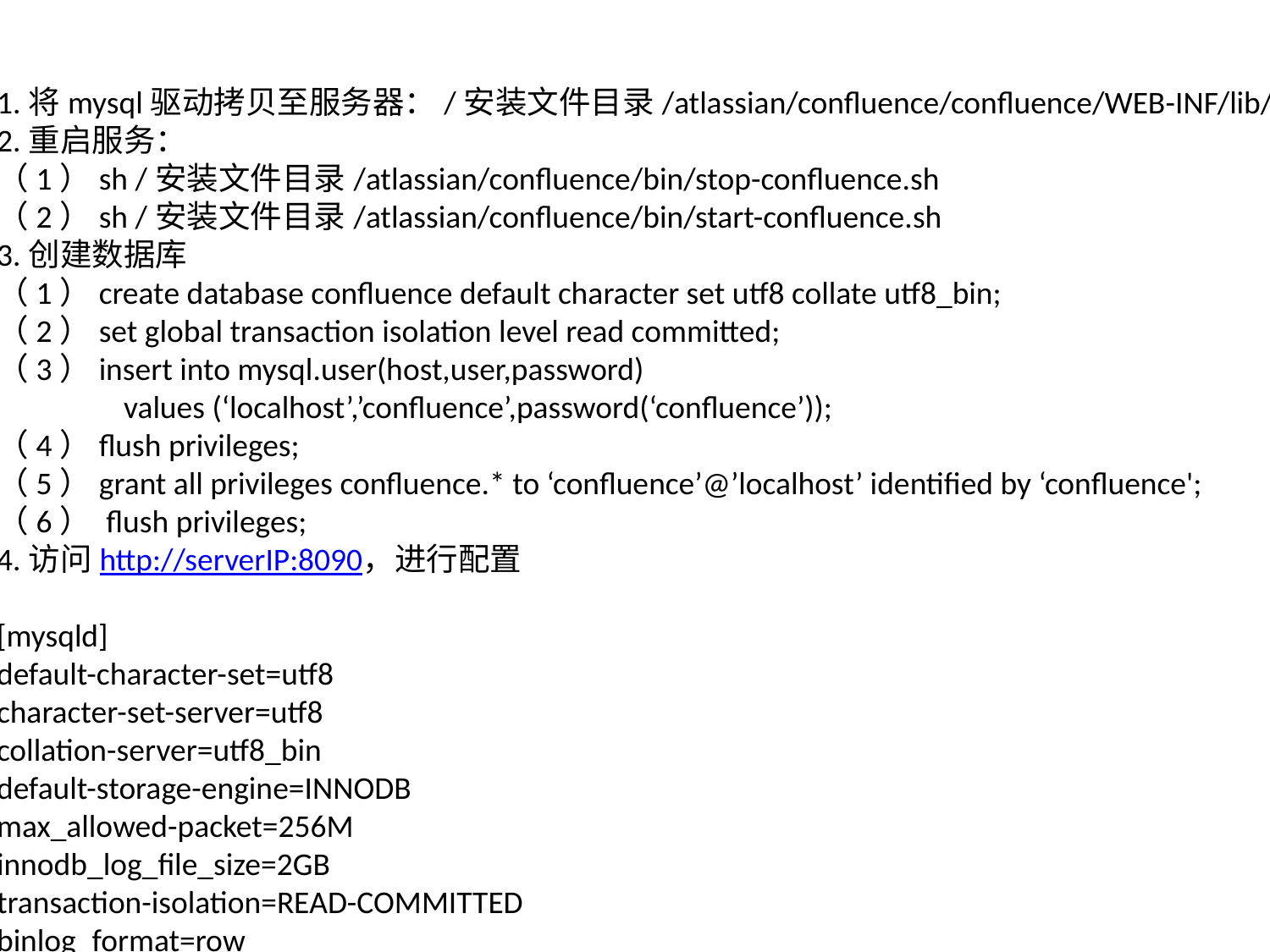

1.将mysql驱动拷贝至服务器：/安装文件目录/atlassian/confluence/confluence/WEB-INF/lib/
2.重启服务：
（1）sh /安装文件目录/atlassian/confluence/bin/stop-confluence.sh
（2）sh /安装文件目录/atlassian/confluence/bin/start-confluence.sh
3.创建数据库
（1）create database confluence default character set utf8 collate utf8_bin;
（2）set global transaction isolation level read committed;
（3）insert into mysql.user(host,user,password)
	values (‘localhost’,’confluence’,password(‘confluence’));
（4）flush privileges;
（5）grant all privileges confluence.* to ‘confluence’@’localhost’ identified by ‘confluence';
（6） flush privileges;
4.访问http://serverIP:8090，进行配置

[mysqld]
default-character-set=utf8
character-set-server=utf8
collation-server=utf8_bin
default-storage-engine=INNODB
max_allowed-packet=256M
innodb_log_file_size=2GB
transaction-isolation=READ-COMMITTED
binlog_format=row